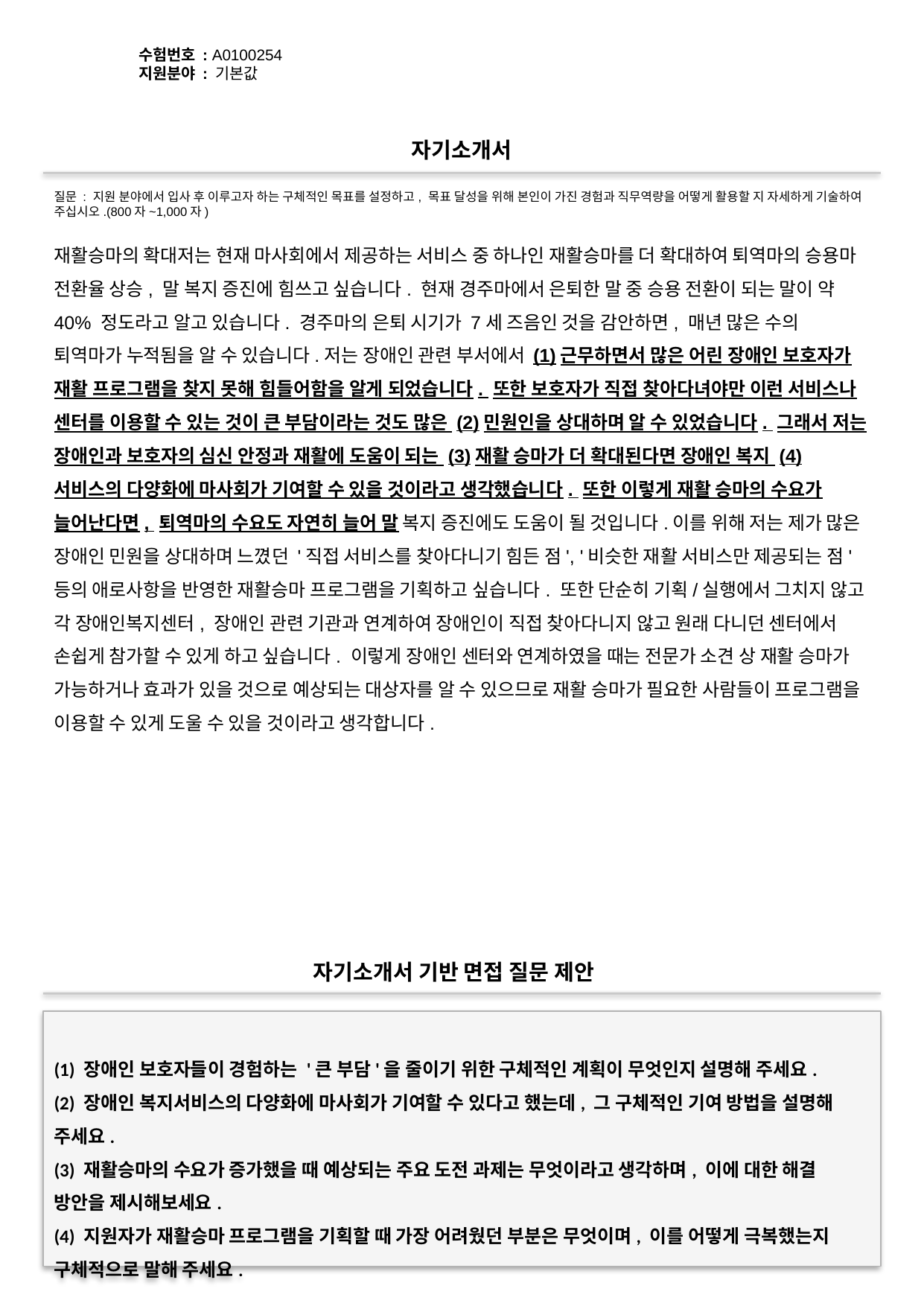

수험번호 : A0100254
지원분야 : 기본값
#

자기소개서

질문 : 지원 분야에서 입사 후 이루고자 하는 구체적인 목표를 설정하고, 목표 달성을 위해 본인이 가진 경험과 직무역량을 어떻게 활용할 지 자세하게 기술하여 주십시오.(800자~1,000자)

재활승마의 확대저는 현재 마사회에서 제공하는 서비스 중 하나인 재활승마를 더 확대하여 퇴역마의 승용마 전환율 상승, 말 복지 증진에 힘쓰고 싶습니다. 현재 경주마에서 은퇴한 말 중 승용 전환이 되는 말이 약 40% 정도라고 알고 있습니다. 경주마의 은퇴 시기가 7세 즈음인 것을 감안하면, 매년 많은 수의 퇴역마가 누적됨을 알 수 있습니다.저는 장애인 관련 부서에서 (1)근무하면서 많은 어린 장애인 보호자가 재활 프로그램을 찾지 못해 힘들어함을 알게 되었습니다. 또한 보호자가 직접 찾아다녀야만 이런 서비스나 센터를 이용할 수 있는 것이 큰 부담이라는 것도 많은 (2)민원인을 상대하며 알 수 있었습니다. 그래서 저는 장애인과 보호자의 심신 안정과 재활에 도움이 되는 (3)재활 승마가 더 확대된다면 장애인 복지 (4)서비스의 다양화에 마사회가 기여할 수 있을 것이라고 생각했습니다. 또한 이렇게 재활 승마의 수요가 늘어난다면, 퇴역마의 수요도 자연히 늘어 말 복지 증진에도 도움이 될 것입니다.이를 위해 저는 제가 많은 장애인 민원을 상대하며 느꼈던 '직접 서비스를 찾아다니기 힘든 점', '비슷한 재활 서비스만 제공되는 점' 등의 애로사항을 반영한 재활승마 프로그램을 기획하고 싶습니다. 또한 단순히 기획/실행에서 그치지 않고 각 장애인복지센터, 장애인 관련 기관과 연계하여 장애인이 직접 찾아다니지 않고 원래 다니던 센터에서 손쉽게 참가할 수 있게 하고 싶습니다. 이렇게 장애인 센터와 연계하였을 때는 전문가 소견 상 재활 승마가 가능하거나 효과가 있을 것으로 예상되는 대상자를 알 수 있으므로 재활 승마가 필요한 사람들이 프로그램을 이용할 수 있게 도울 수 있을 것이라고 생각합니다.

자기소개서 기반 면접 질문 제안

(1) 장애인 보호자들이 경험하는 '큰 부담'을 줄이기 위한 구체적인 계획이 무엇인지 설명해 주세요.
(2) 장애인 복지서비스의 다양화에 마사회가 기여할 수 있다고 했는데, 그 구체적인 기여 방법을 설명해 주세요.
(3) 재활승마의 수요가 증가했을 때 예상되는 주요 도전 과제는 무엇이라고 생각하며, 이에 대한 해결 방안을 제시해보세요.
(4) 지원자가 재활승마 프로그램을 기획할 때 가장 어려웠던 부분은 무엇이며, 이를 어떻게 극복했는지 구체적으로 말해 주세요.